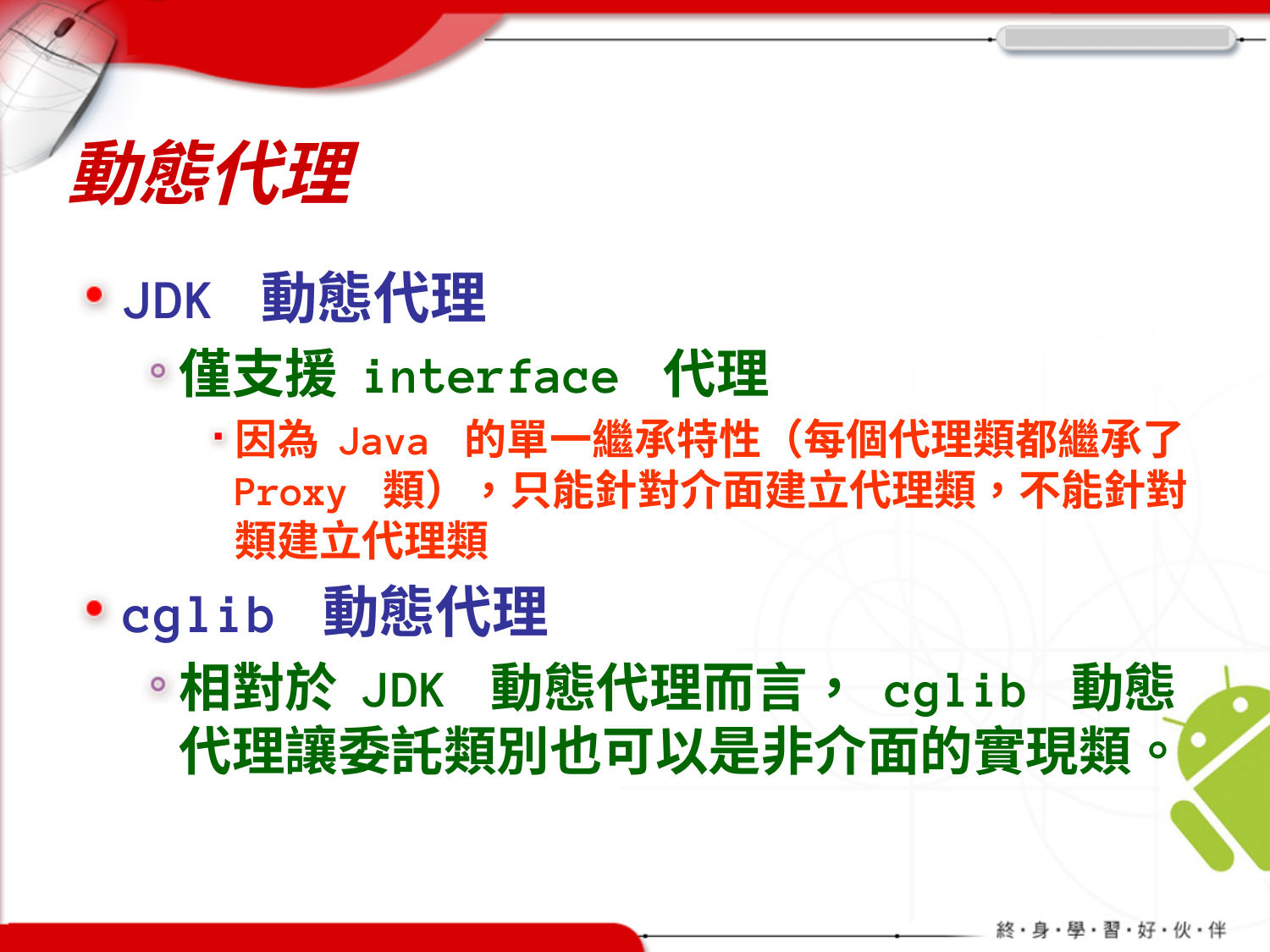

# 動態代理
JDK 動態代理
僅支援 interface 代理
因為 Java 的單一繼承特性（每個代理類都繼承了 Proxy 類），只能針對介面建立代理類，不能針對類建立代理類
cglib 動態代理
相對於 JDK 動態代理而言， cglib 動態代理讓委託類別也可以是非介面的實現類。